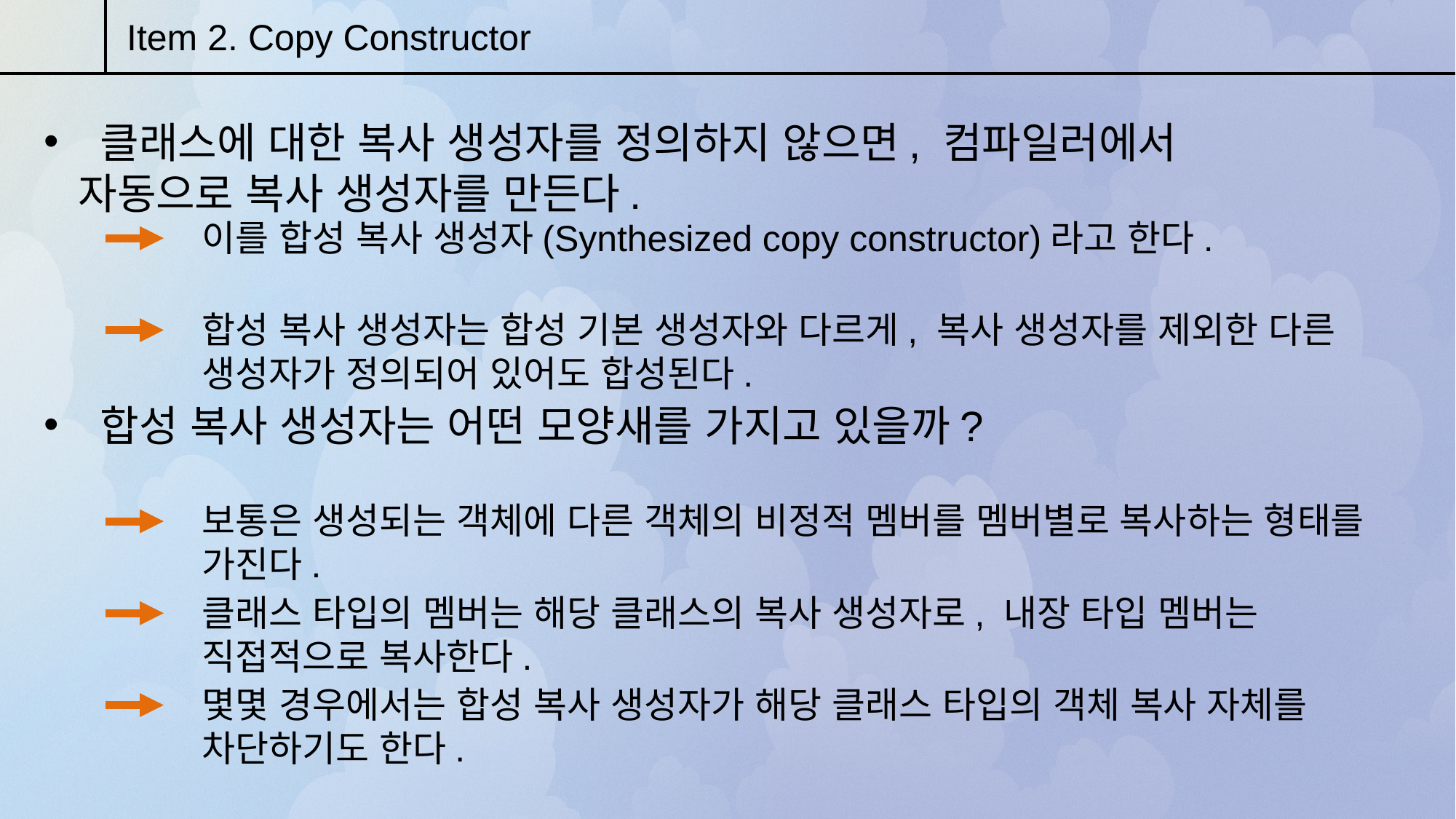

Item 2. Copy Constructor
 클래스에 대한 복사 생성자를 정의하지 않으면, 컴파일러에서 자동으로 복사 생성자를 만든다.
이를 합성 복사 생성자(Synthesized copy constructor)라고 한다.
합성 복사 생성자는 합성 기본 생성자와 다르게, 복사 생성자를 제외한 다른 생성자가 정의되어 있어도 합성된다.
 합성 복사 생성자는 어떤 모양새를 가지고 있을까?
보통은 생성되는 객체에 다른 객체의 비정적 멤버를 멤버별로 복사하는 형태를 가진다.
클래스 타입의 멤버는 해당 클래스의 복사 생성자로, 내장 타입 멤버는 직접적으로 복사한다.
몇몇 경우에서는 합성 복사 생성자가 해당 클래스 타입의 객체 복사 자체를 차단하기도 한다.